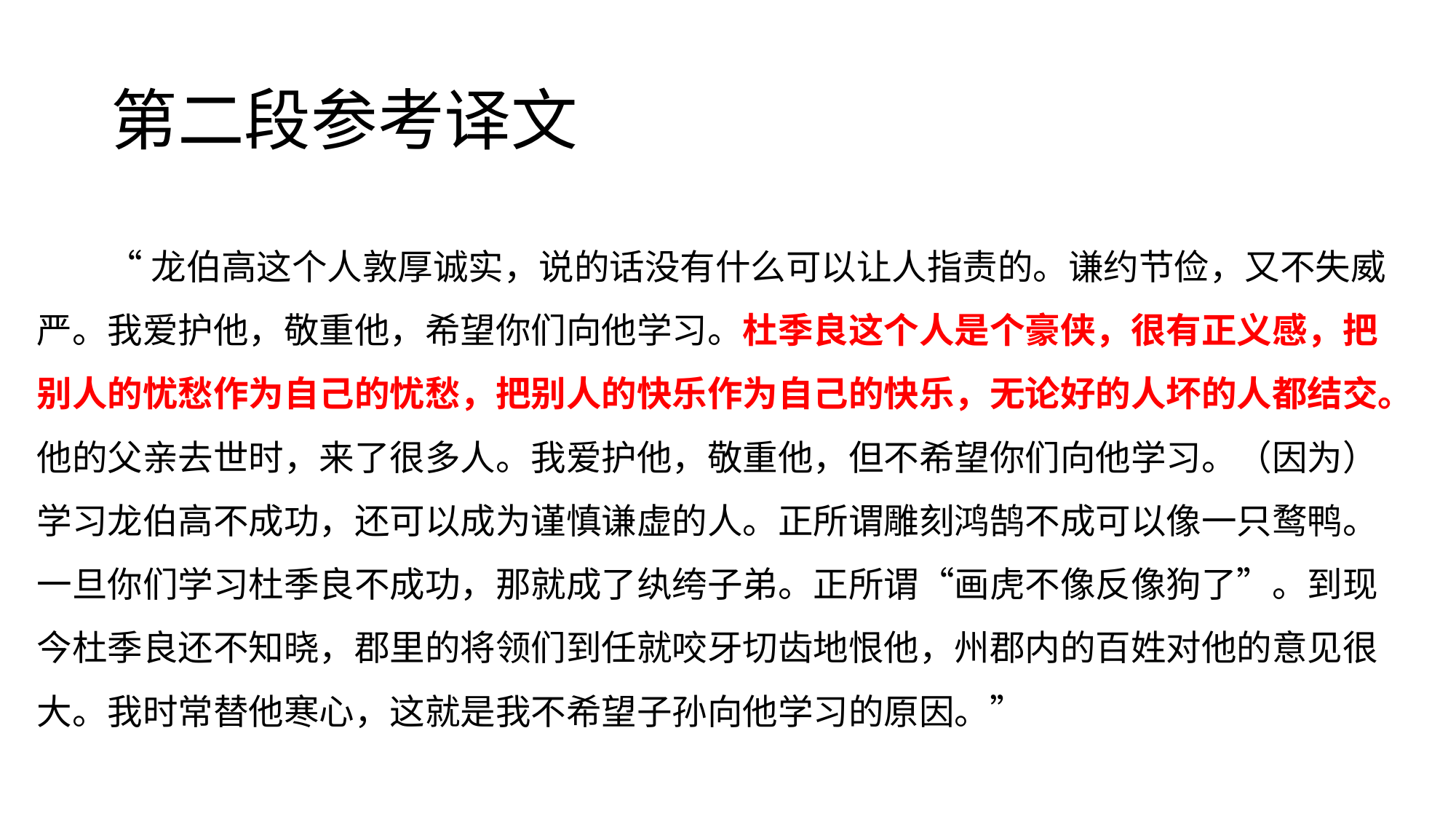

# 第二段参考译文
         “龙伯高这个人敦厚诚实，说的话没有什么可以让人指责的。谦约节俭，又不失威严。我爱护他，敬重他，希望你们向他学习。杜季良这个人是个豪侠，很有正义感，把别人的忧愁作为自己的忧愁，把别人的快乐作为自己的快乐，无论好的人坏的人都结交。他的父亲去世时，来了很多人。我爱护他，敬重他，但不希望你们向他学习。（因为）学习龙伯高不成功，还可以成为谨慎谦虚的人。正所谓雕刻鸿鹄不成可以像一只鹜鸭。一旦你们学习杜季良不成功，那就成了纨绔子弟。正所谓“画虎不像反像狗了”。到现今杜季良还不知晓，郡里的将领们到任就咬牙切齿地恨他，州郡内的百姓对他的意见很大。我时常替他寒心，这就是我不希望子孙向他学习的原因。”